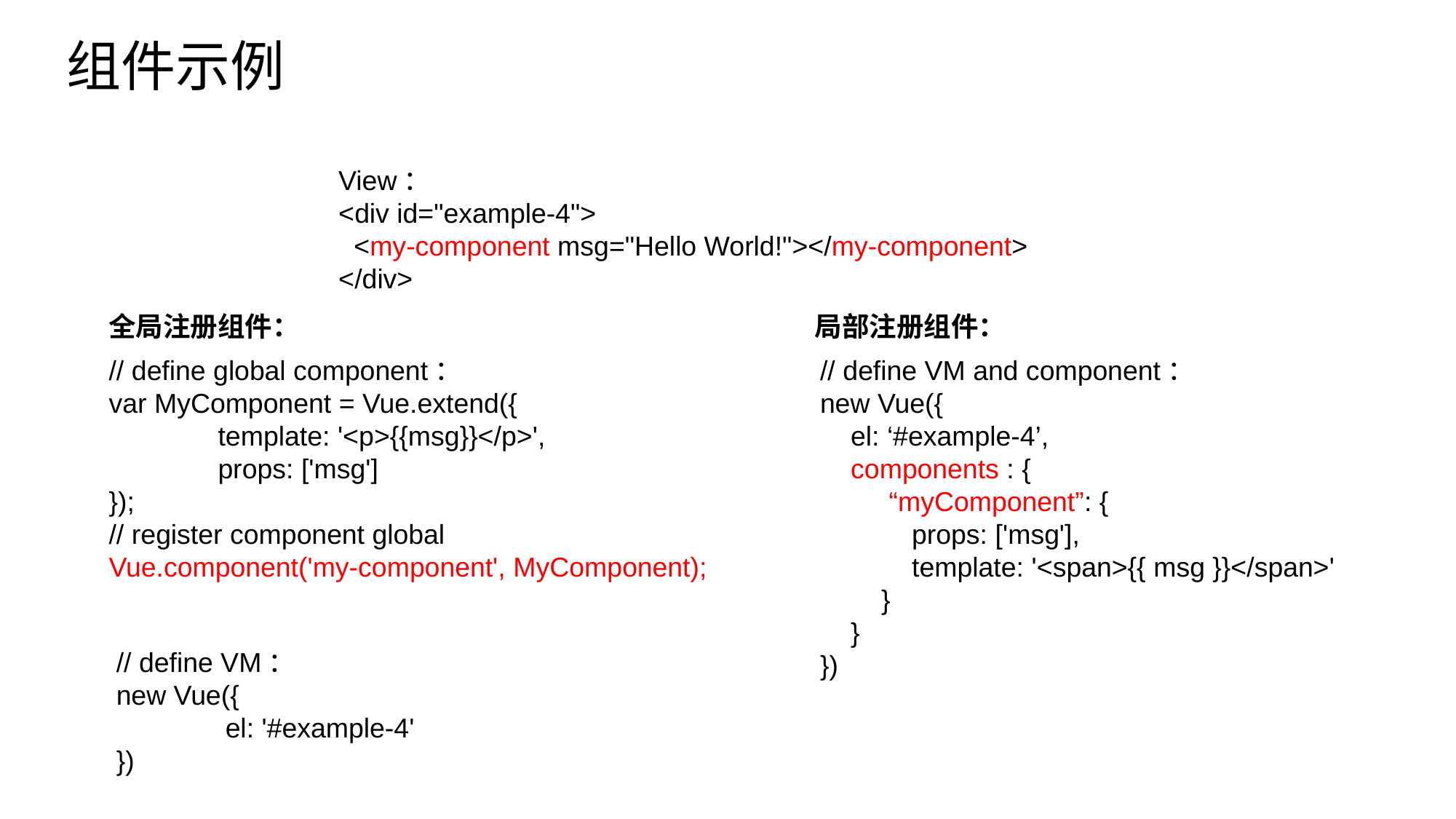

# 组件示例
View：
<div id="example-4">
  <my-component msg="Hello World!"></my-component>
</div>
全局注册组件：
局部注册组件：
// define global component：
var MyComponent = Vue.extend({
	template: '<p>{{msg}}</p>',
	props: ['msg']
});
// register component global
Vue.component('my-component', MyComponent);
// define VM and component：
new Vue({
    el: ‘#example-4’,
    components : {
         “myComponent”: {
            props: ['msg'],
            template: '<span>{{ msg }}</span>'
        }
    }
})
// define VM：
new Vue({
	el: '#example-4'
})